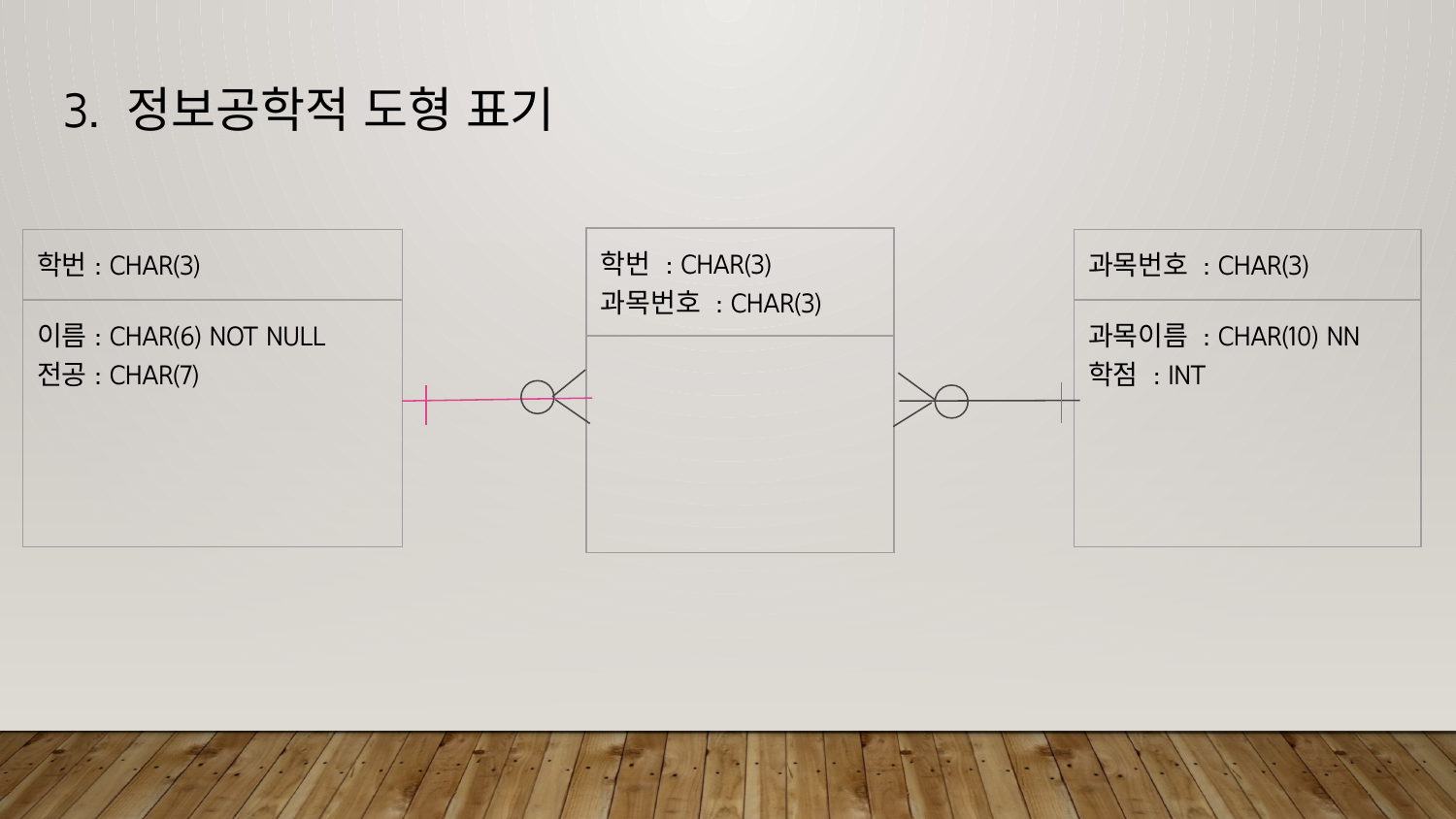

# 3. 정보공학적 도형 표기
| 학번 : CHAR(3) 과목번호 : CHAR(3) |
| --- |
|  |
| 학번: CHAR(3) |
| --- |
| 이름: CHAR(6) NOT NULL 전공: CHAR(7) |
| 과목번호 : CHAR(3) |
| --- |
| 과목이름 : CHAR(10) NN 학점 : INT |